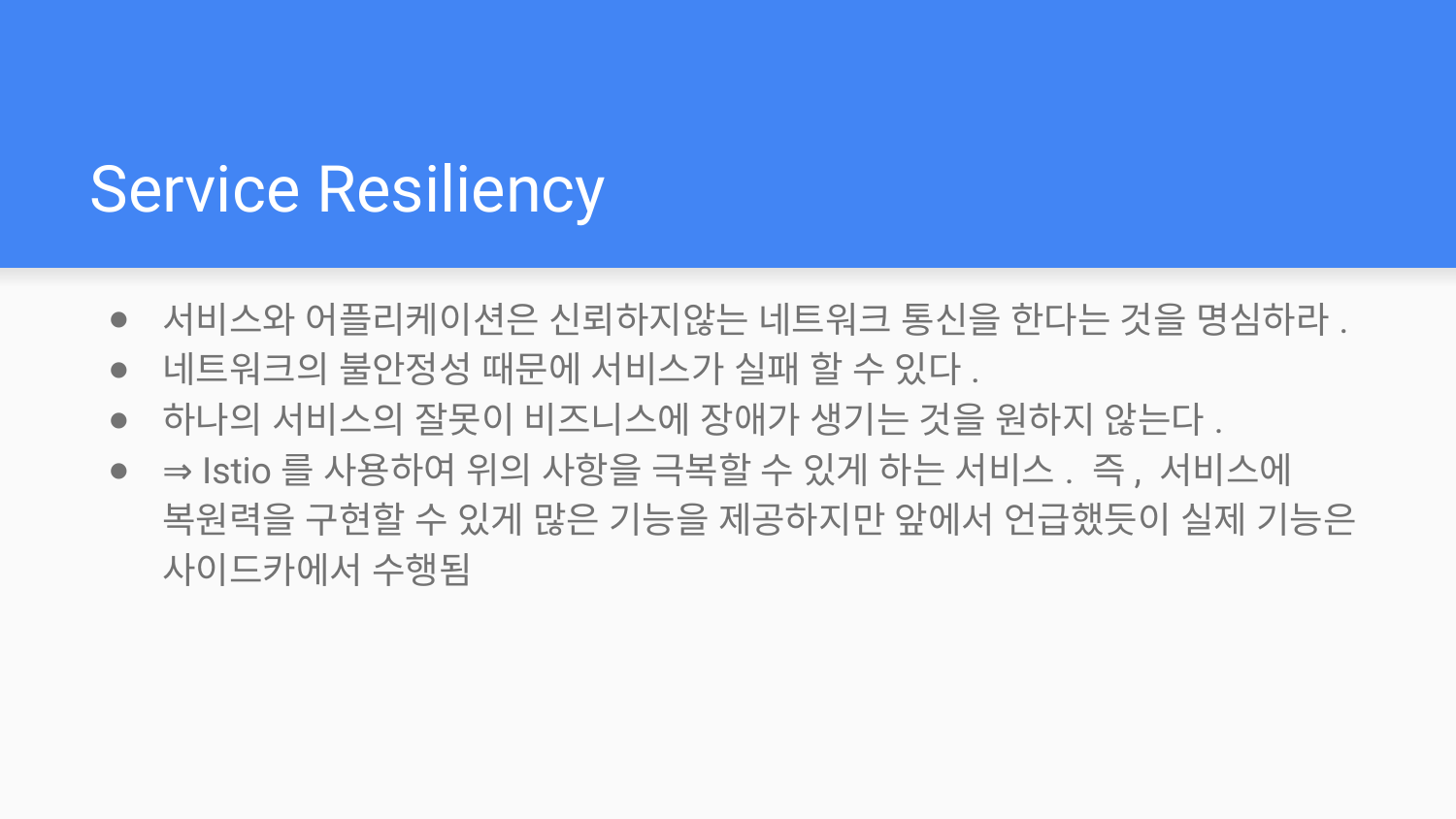

# Service Resiliency
서비스와 어플리케이션은 신뢰하지않는 네트워크 통신을 한다는 것을 명심하라.
네트워크의 불안정성 때문에 서비스가 실패 할 수 있다.
하나의 서비스의 잘못이 비즈니스에 장애가 생기는 것을 원하지 않는다.
⇒ Istio를 사용하여 위의 사항을 극복할 수 있게 하는 서비스. 즉, 서비스에 복원력을 구현할 수 있게 많은 기능을 제공하지만 앞에서 언급했듯이 실제 기능은 사이드카에서 수행됨